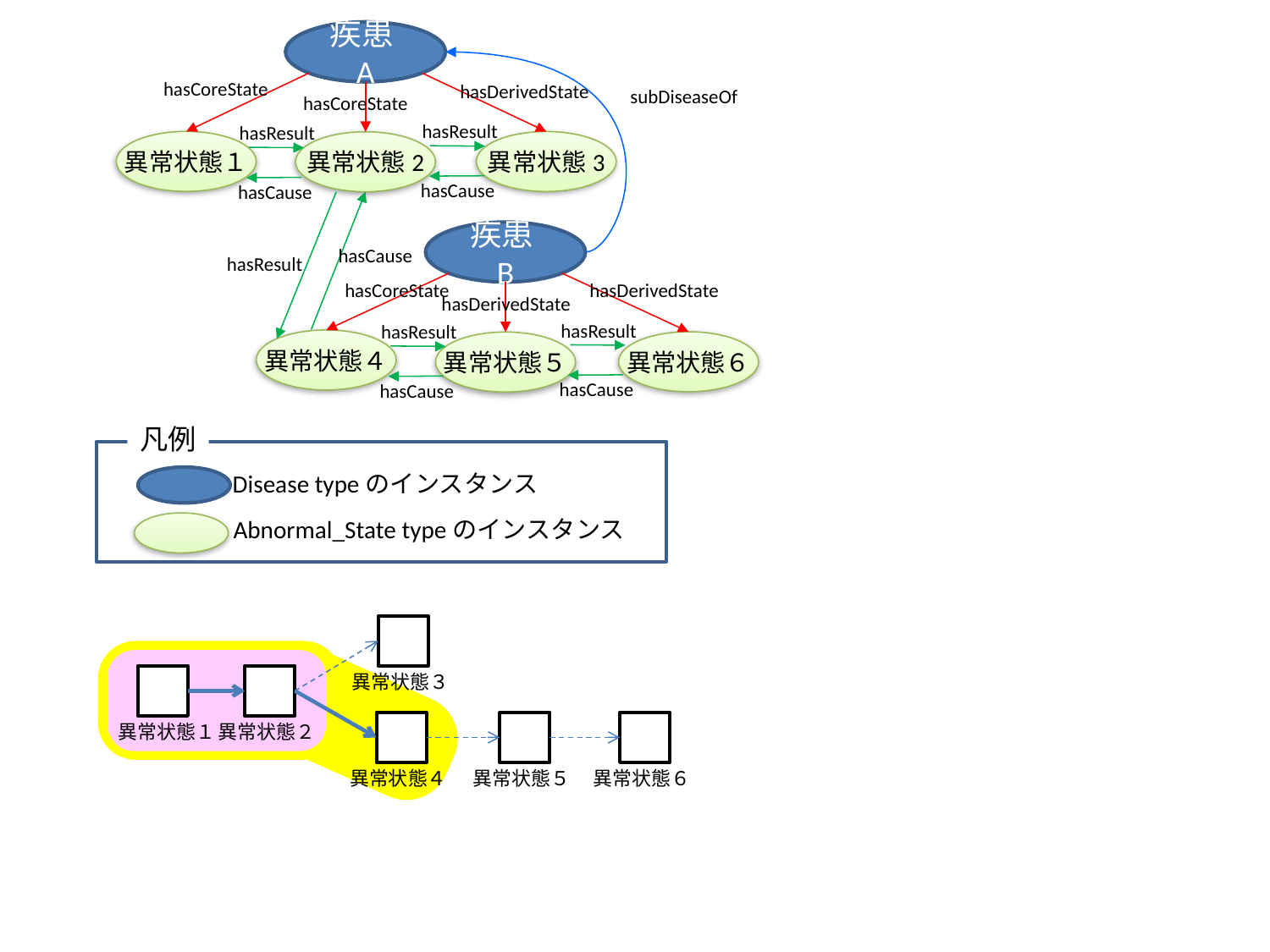

疾患A
hasCoreState
hasDerivedState
subDiseaseOf
hasCoreState
hasResult
hasResult
異常状態１
異常状態3
異常状態2
hasCause
hasCause
疾患B
hasCause
hasResult
hasCoreState
hasDerivedState
hasDerivedState
hasResult
hasResult
異常状態４
異常状態６
異常状態５
hasCause
hasCause
凡例

Disease typeのインスタンス

Abnormal_State typeのインスタンス

異常状態３

異常状態１
異常状態２
異常状態４
異常状態５
異常状態６